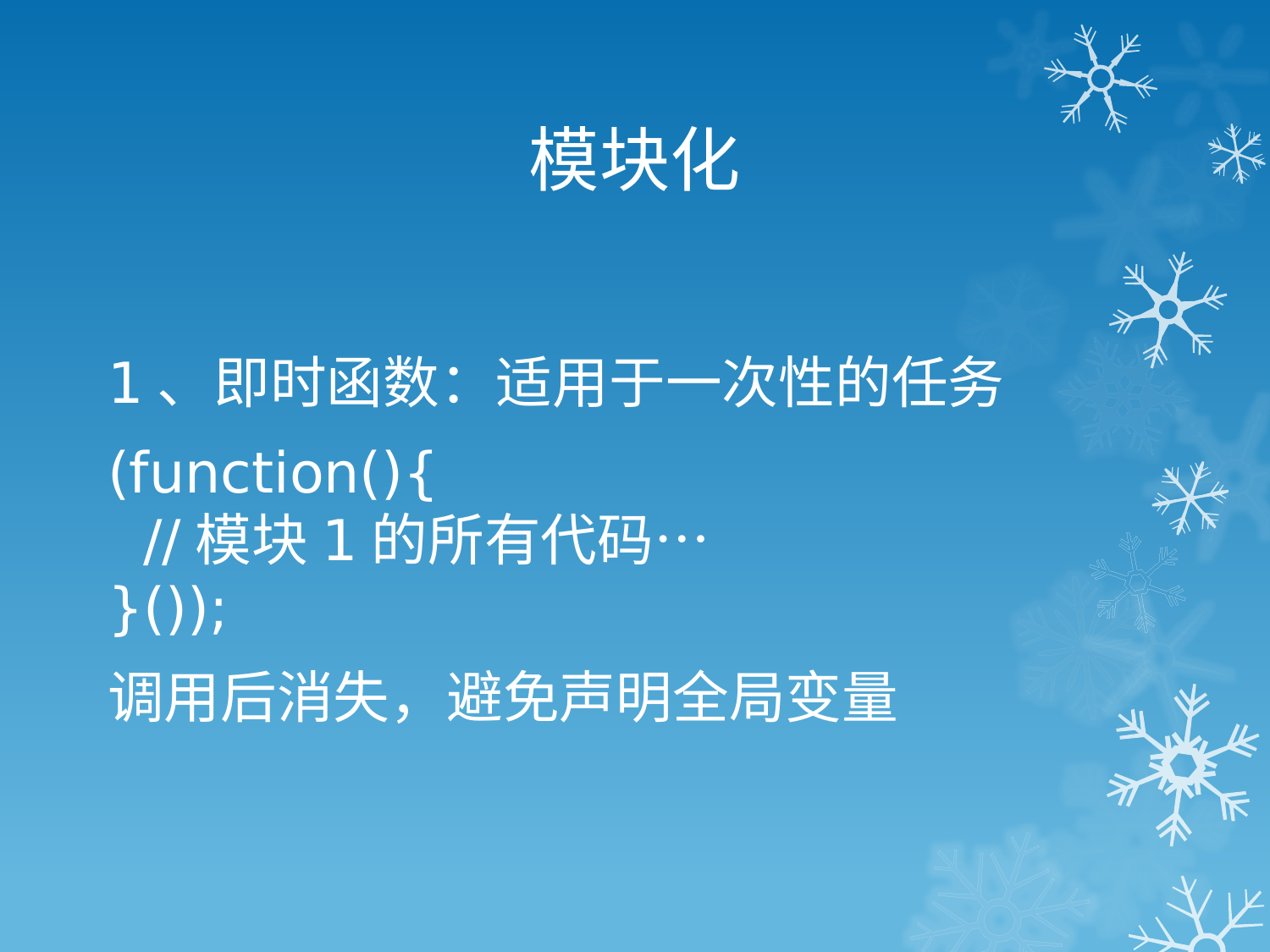

# 模块化
1、即时函数：适用于一次性的任务
(function(){
  //模块1的所有代码…
}());
调用后消失，避免声明全局变量